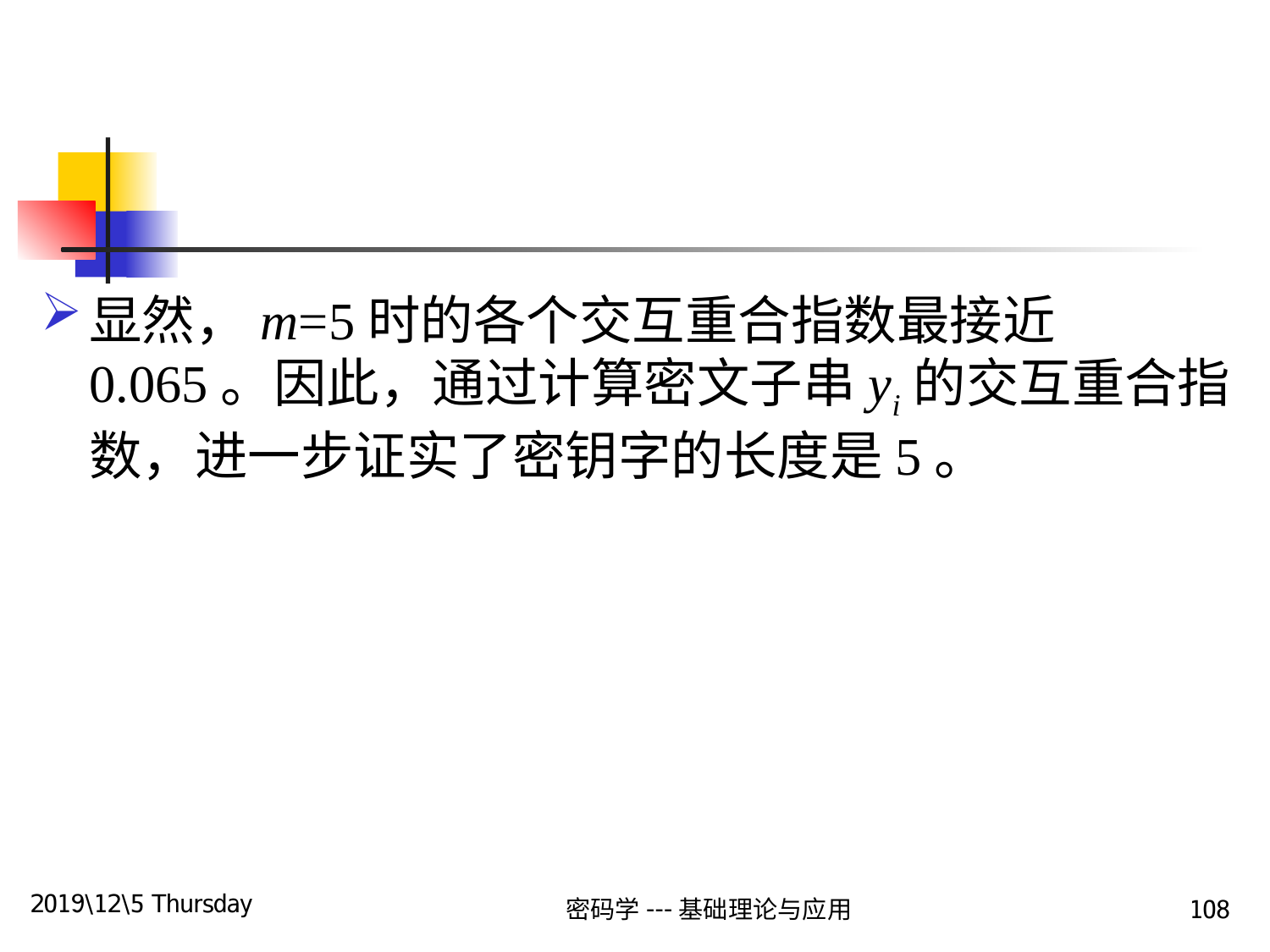

#
显然，m=5时的各个交互重合指数最接近0.065。因此，通过计算密文子串yi的交互重合指数，进一步证实了密钥字的长度是5。

密码学---基础理论与应用
108
2019\12\5 Thursday